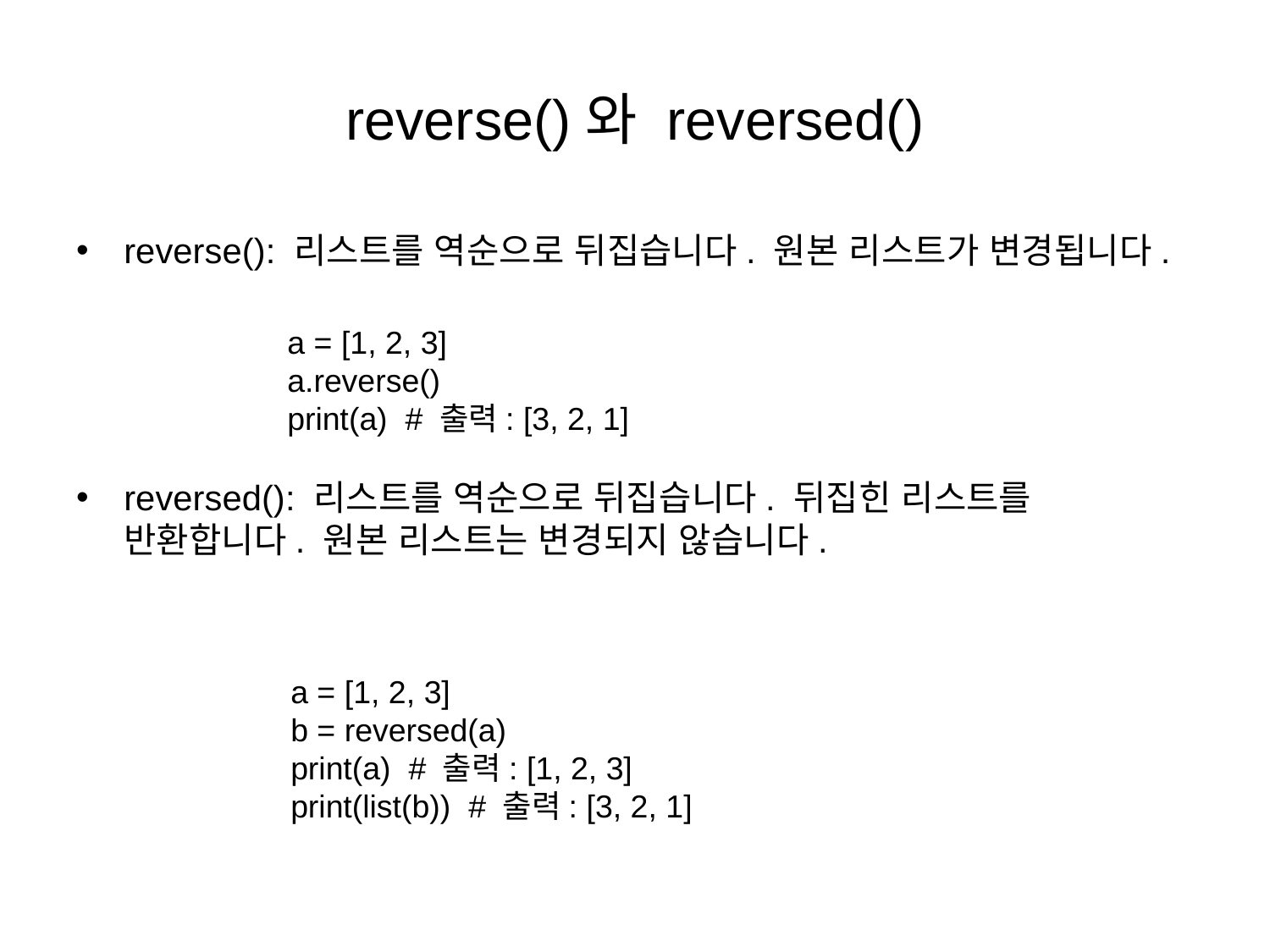

# reverse()와 reversed()
reverse(): 리스트를 역순으로 뒤집습니다. 원본 리스트가 변경됩니다.

reversed(): 리스트를 역순으로 뒤집습니다. 뒤집힌 리스트를 반환합니다. 원본 리스트는 변경되지 않습니다.

a = [1, 2, 3]
a.reverse()
print(a)  # 출력: [3, 2, 1]
a = [1, 2, 3]
b = reversed(a)
print(a)  # 출력: [1, 2, 3]
print(list(b))  # 출력: [3, 2, 1]